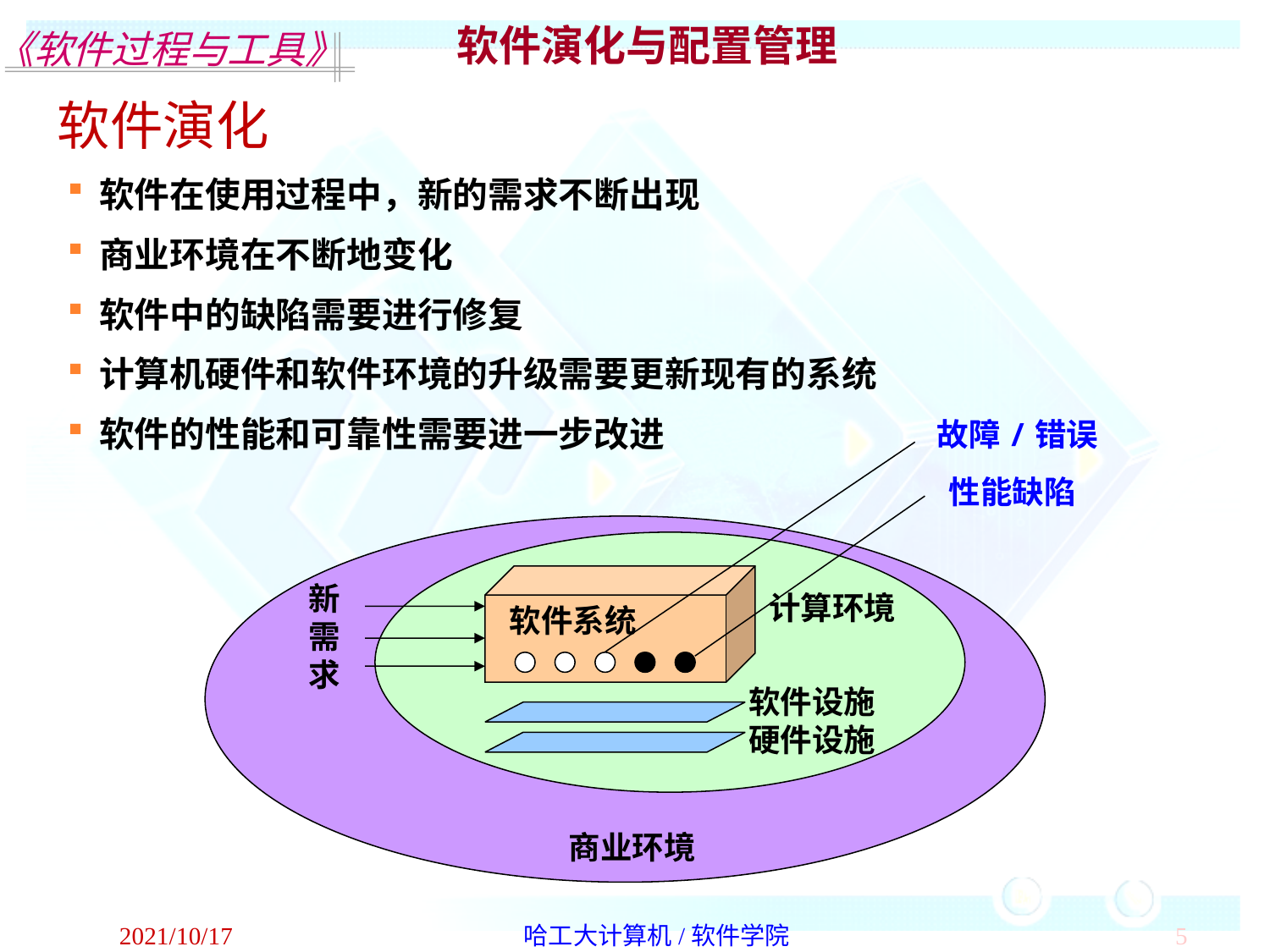

软件演化与配置管理
软件演化
软件在使用过程中，新的需求不断出现
商业环境在不断地变化
软件中的缺陷需要进行修复
计算机硬件和软件环境的升级需要更新现有的系统
软件的性能和可靠性需要进一步改进
故障/错误

性能缺陷

软件系统

新
需
求
计算环境

软件设施
硬件设施

商业环境